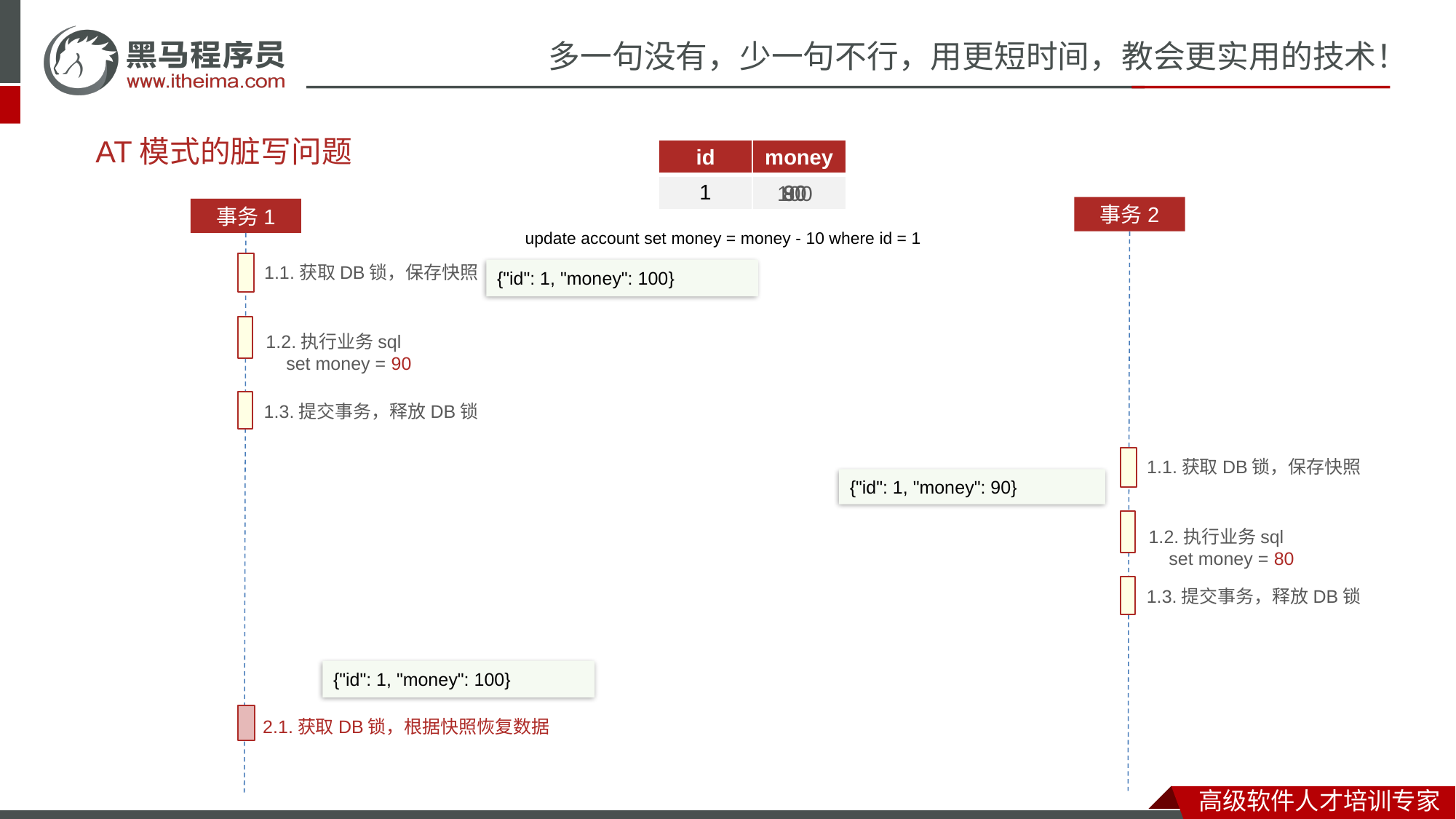

# AT模式的脏写问题
| id | money |
| --- | --- |
| 1 |  |
90
100
80
事务2
事务1
update account set money = money - 10 where id = 1

1.1.获取DB锁，保存快照
{"id": 1, "money": 100}

1.2.执行业务sql
    set money = 90

1.3.提交事务，释放DB锁

1.1.获取DB锁，保存快照
{"id": 1, "money": 90}

1.2.执行业务sql
    set money = 80

1.3.提交事务，释放DB锁
{"id": 1, "money": 100}

2.1.获取DB锁，根据快照恢复数据